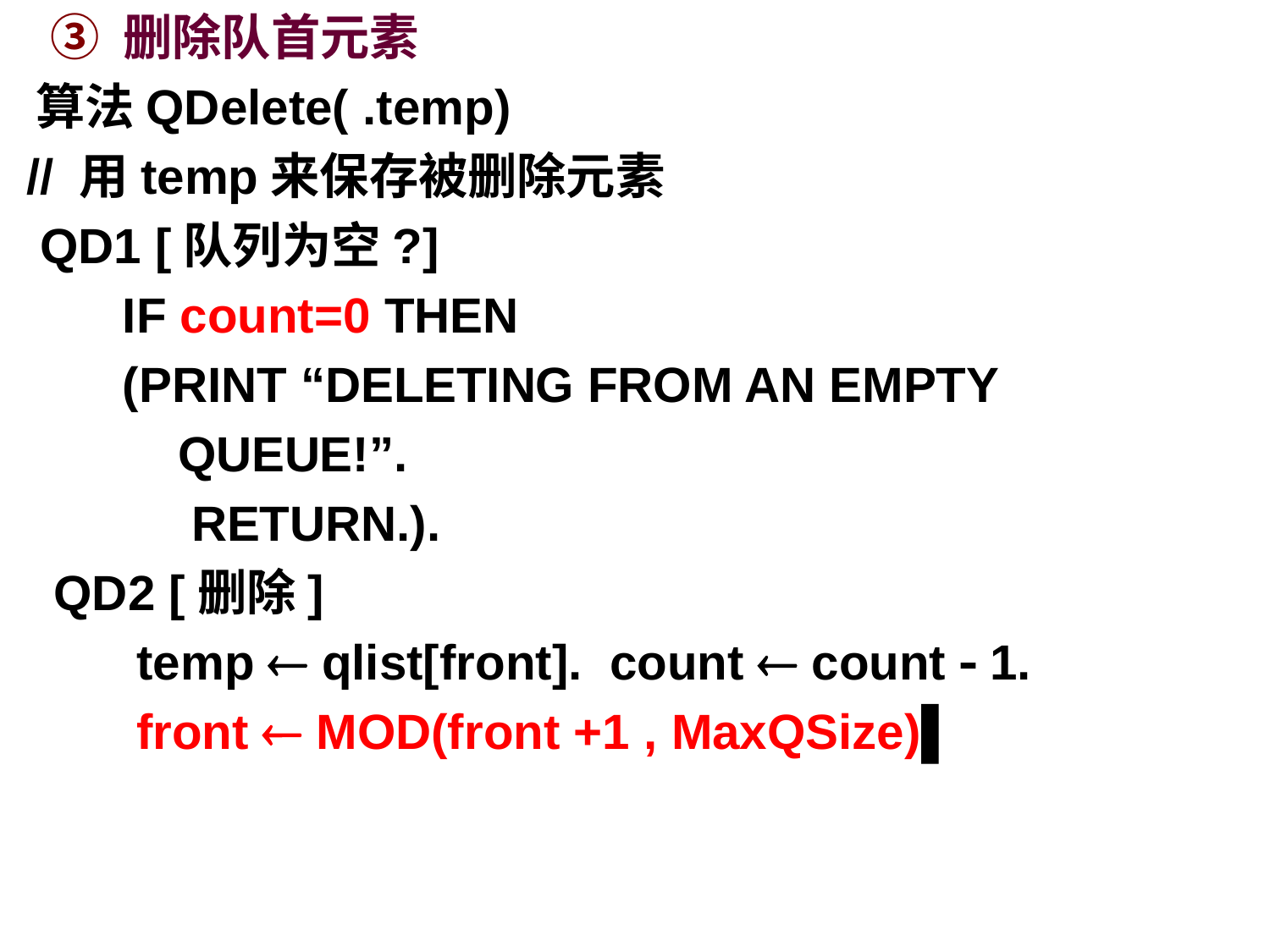

③ 删除队首元素
 算法QDelete( .temp)
 // 用temp来保存被删除元素
  QD1 [队列为空?]
        IF count=0 THEN
        (PRINT “DELETING FROM AN EMPTY
            QUEUE!”.
             RETURN.).
   QD2 [删除]
         temp ← qlist[front].  count ← count − 1.
         front ← MOD(front +1 , MaxQSize)▌